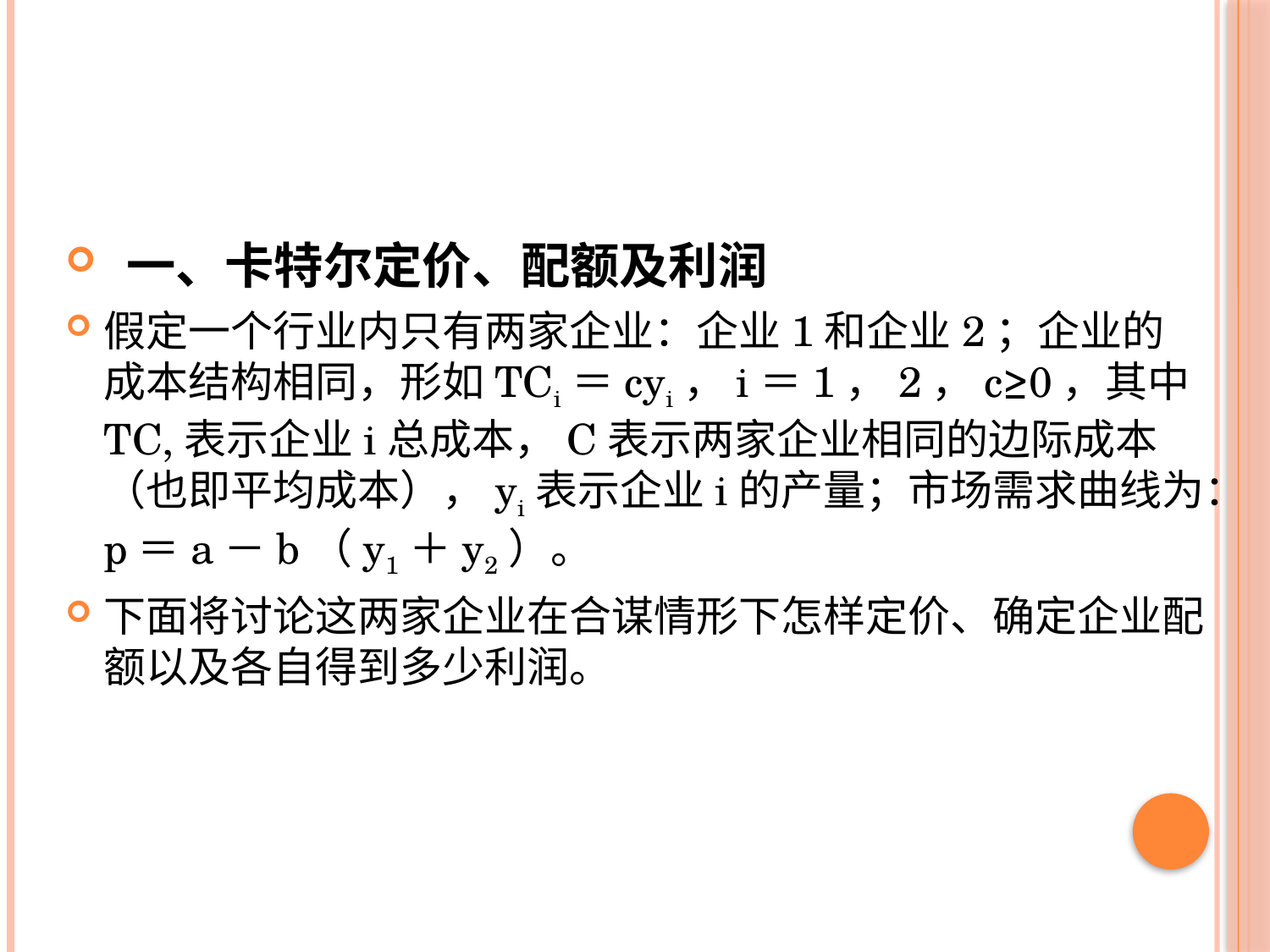

#
 一、卡特尔定价、配额及利润
假定一个行业内只有两家企业：企业1和企业2；企业的成本结构相同，形如TCi＝cyi，i＝1，2，c≥0，其中TC,表示企业i总成本，C表示两家企业相同的边际成本（也即平均成本），yi表示企业i的产量；市场需求曲线为：p＝a－b（y1＋y2）。
下面将讨论这两家企业在合谋情形下怎样定价、确定企业配额以及各自得到多少利润。